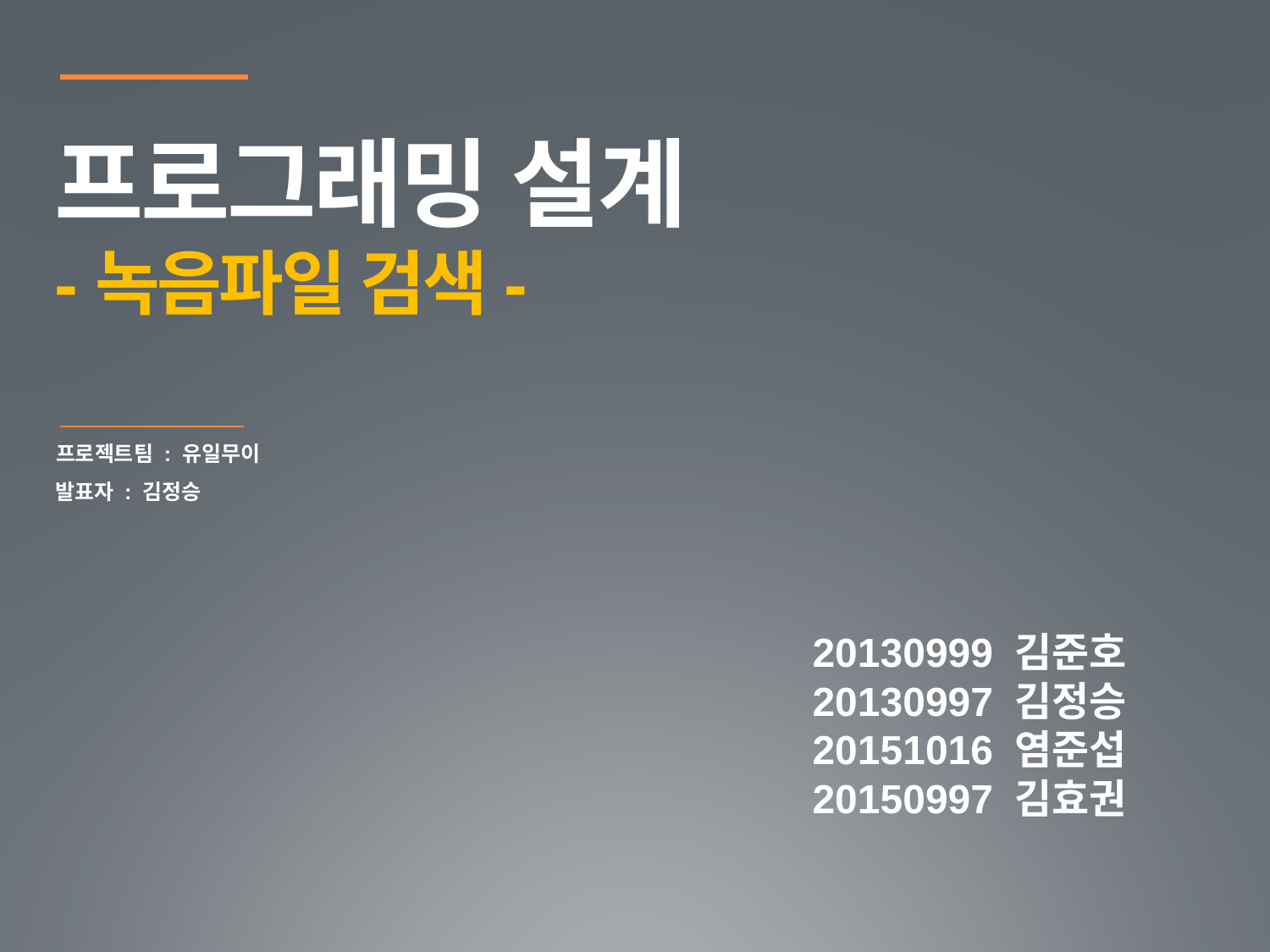

프로그래밍 설계
-녹음파일 검색-
프로젝트팀 : 유일무이
발표자 : 김정승
20130999 김준호
20130997 김정승
20151016 염준섭
20150997 김효권